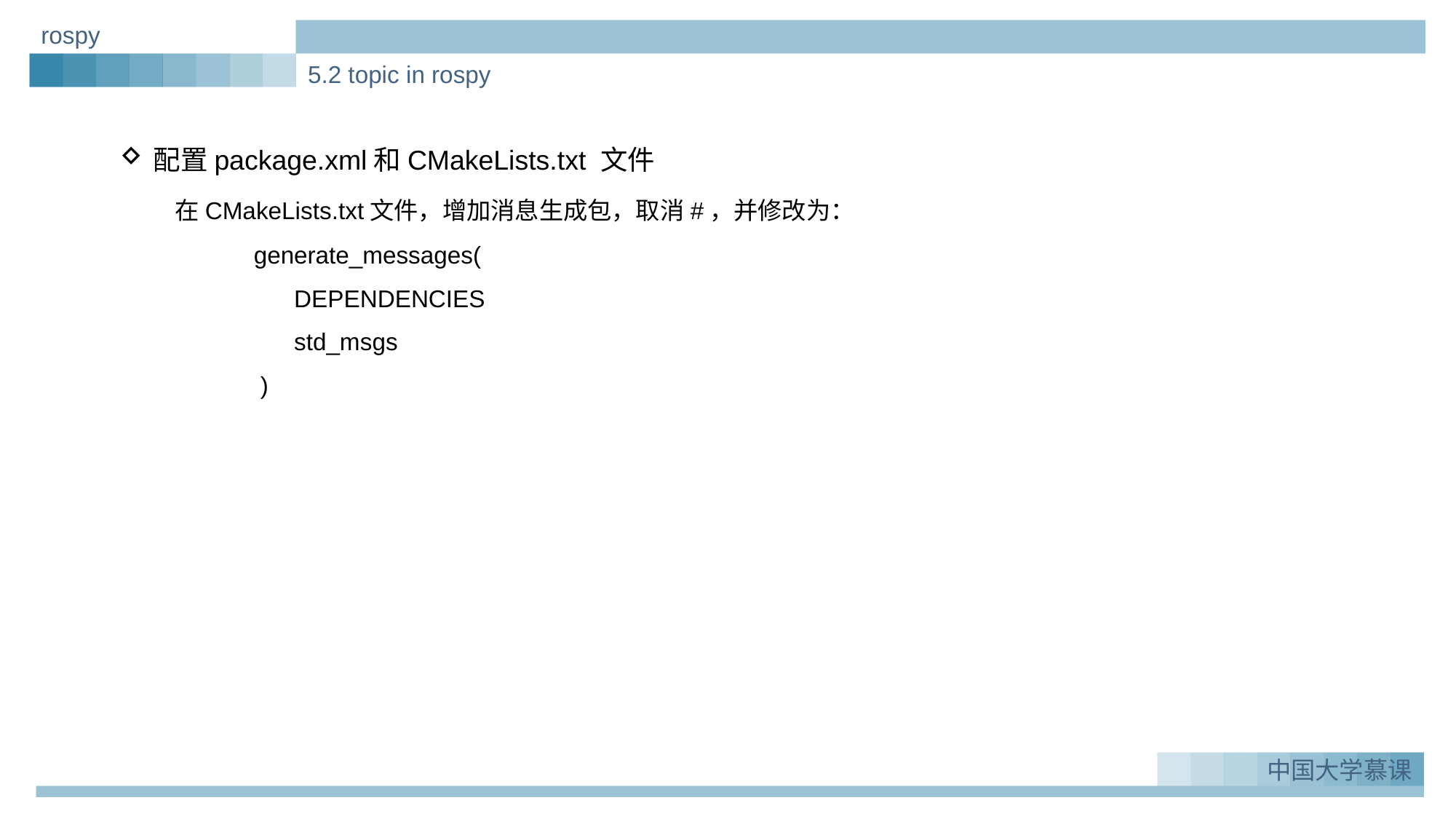

rospy
5.2 topic in rospy
配置package.xml和CMakeLists.txt 文件
        在CMakeLists.txt文件，增加消息生成包，取消#，并修改为：
                    generate_messages(
                          DEPENDENCIES
                          std_msgs
                     )
实例一：Greeting_demo
1.
中国大学慕课